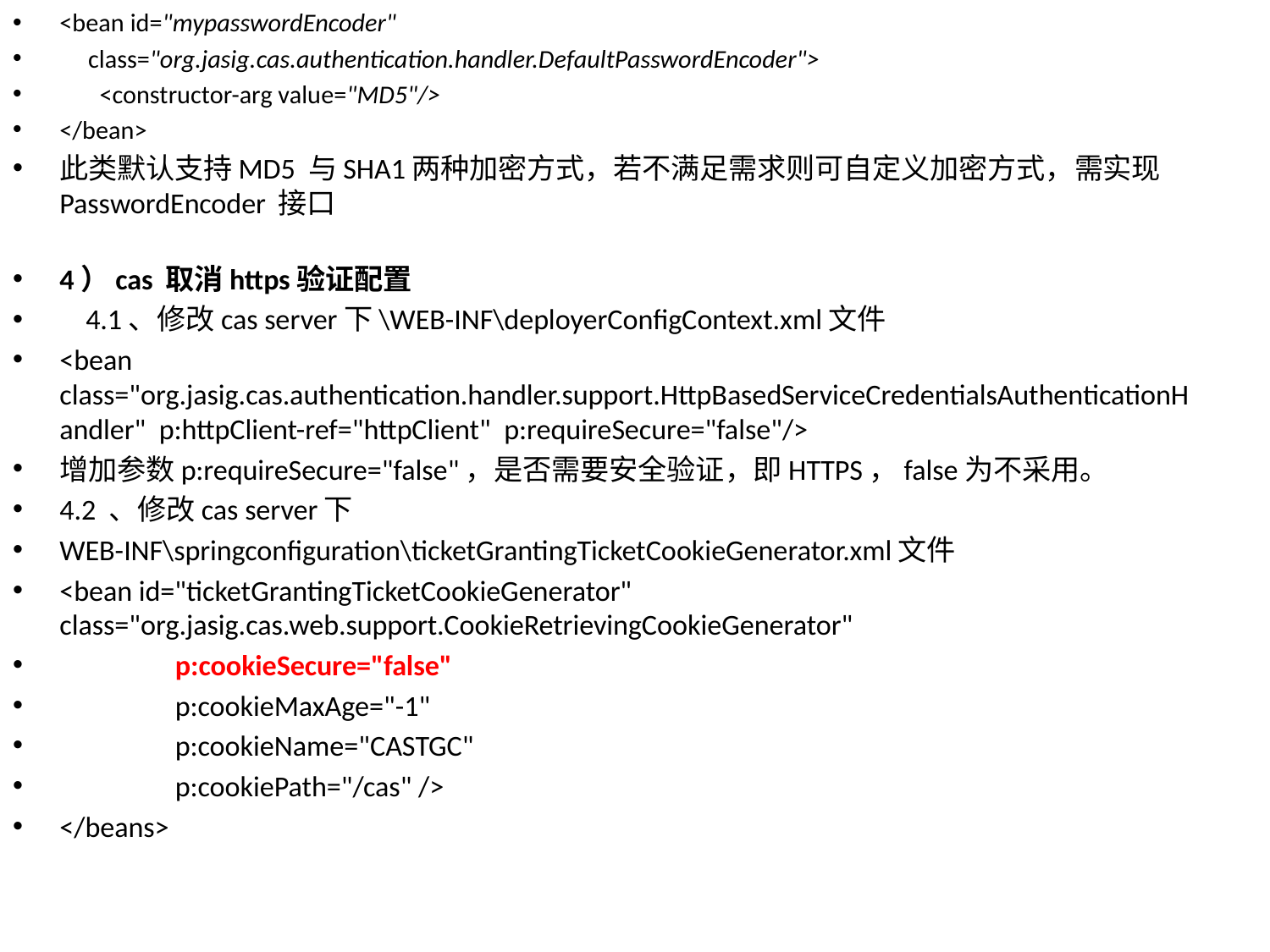

<bean id="mypasswordEncoder"
     class="org.jasig.cas.authentication.handler.DefaultPasswordEncoder">
       <constructor-arg value="MD5"/>
</bean>
此类默认支持MD5 与SHA1两种加密方式，若不满足需求则可自定义加密方式，需实现PasswordEncoder 接口

4）cas 取消https验证配置
    4.1、修改cas server下\WEB-INF\deployerConfigContext.xml文件
<bean class="org.jasig.cas.authentication.handler.support.HttpBasedServiceCredentialsAuthenticationHandler"  p:httpClient-ref="httpClient"  p:requireSecure="false"/>
增加参数p:requireSecure="false"，是否需要安全验证，即HTTPS，false为不采用。
4.2 、修改cas server下
WEB-INF\springconfiguration\ticketGrantingTicketCookieGenerator.xml文件
<bean id="ticketGrantingTicketCookieGenerator" class="org.jasig.cas.web.support.CookieRetrievingCookieGenerator"
		p:cookieSecure="false"
		p:cookieMaxAge="-1"
		p:cookieName="CASTGC"
		p:cookiePath="/cas" />
</beans>